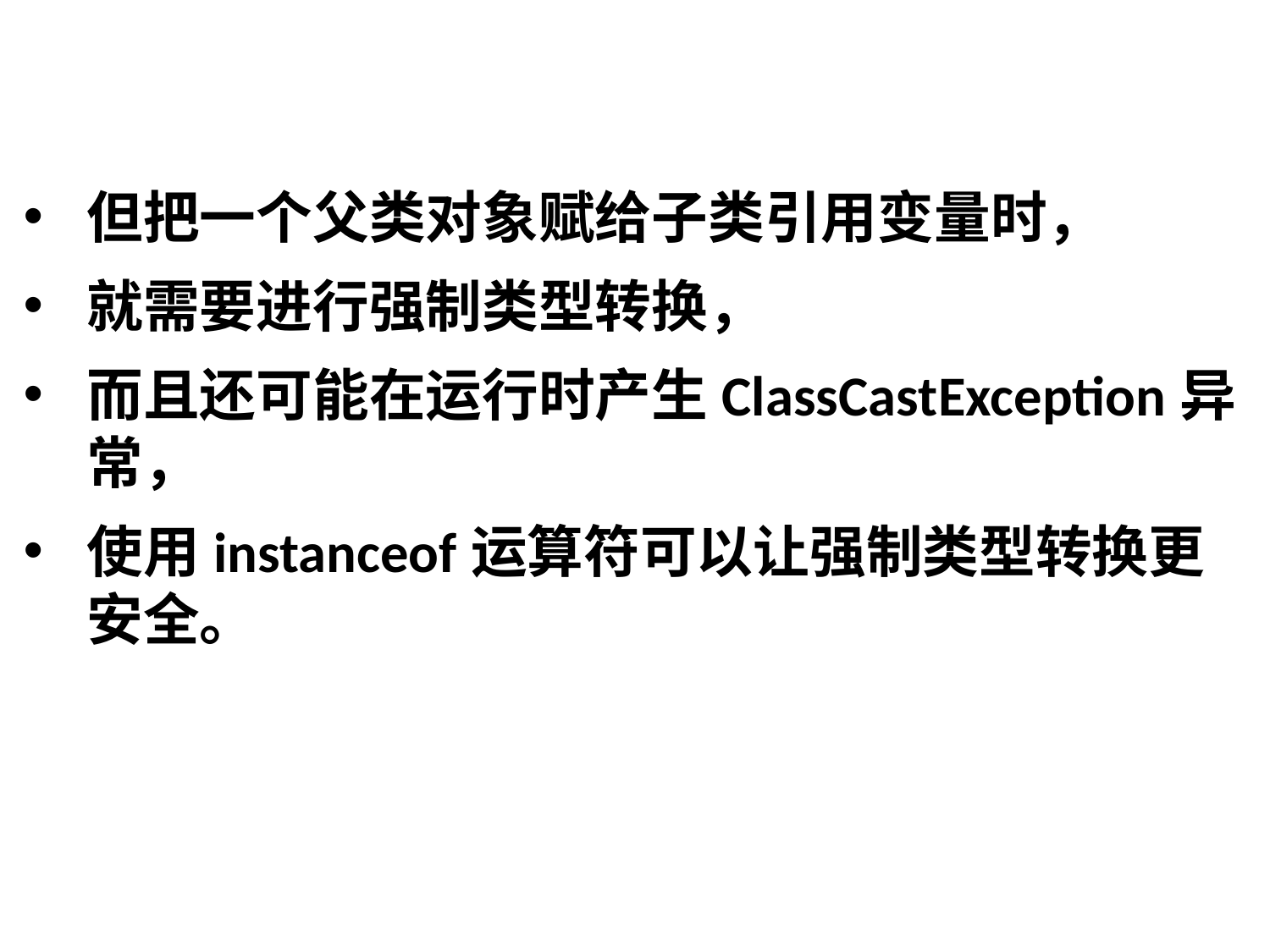

但把一个父类对象赋给子类引用变量时，
就需要进行强制类型转换，
而且还可能在运行时产生ClassCastException异常，
使用instanceof运算符可以让强制类型转换更安全。